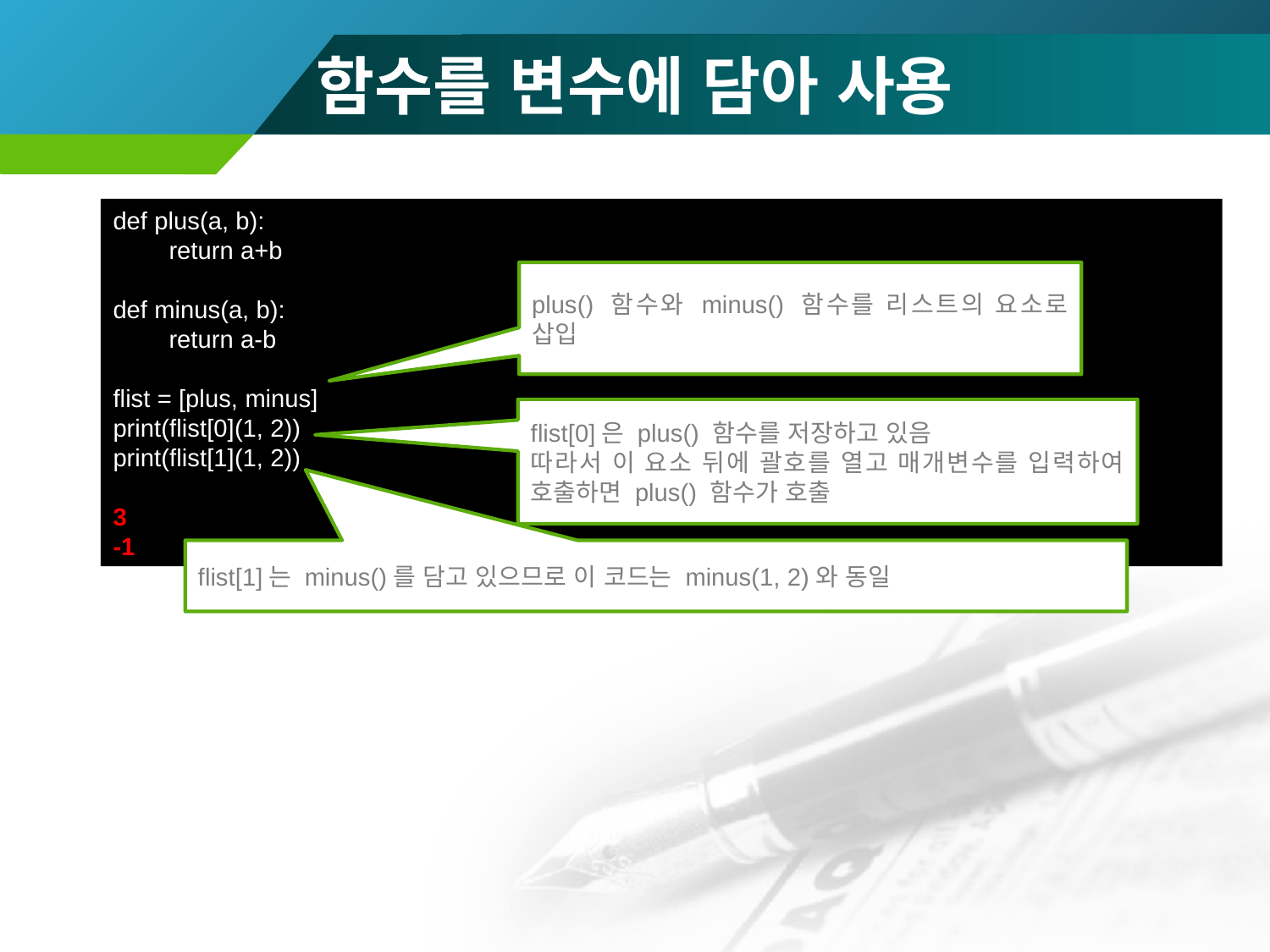

# 함수를 변수에 담아 사용
def plus(a, b):
        return a+b

def minus(a, b):
        return a-b

flist = [plus, minus]
print(flist[0](1, 2))
print(flist[1](1, 2))

3
-1
plus() 함수와 minus() 함수를 리스트의 요소로 삽입
flist[0]은 plus() 함수를 저장하고 있음
따라서 이 요소 뒤에 괄호를 열고 매개변수를 입력하여 호출하면 plus() 함수가 호출
flist[1]는 minus()를 담고 있으므로 이 코드는 minus(1, 2)와 동일